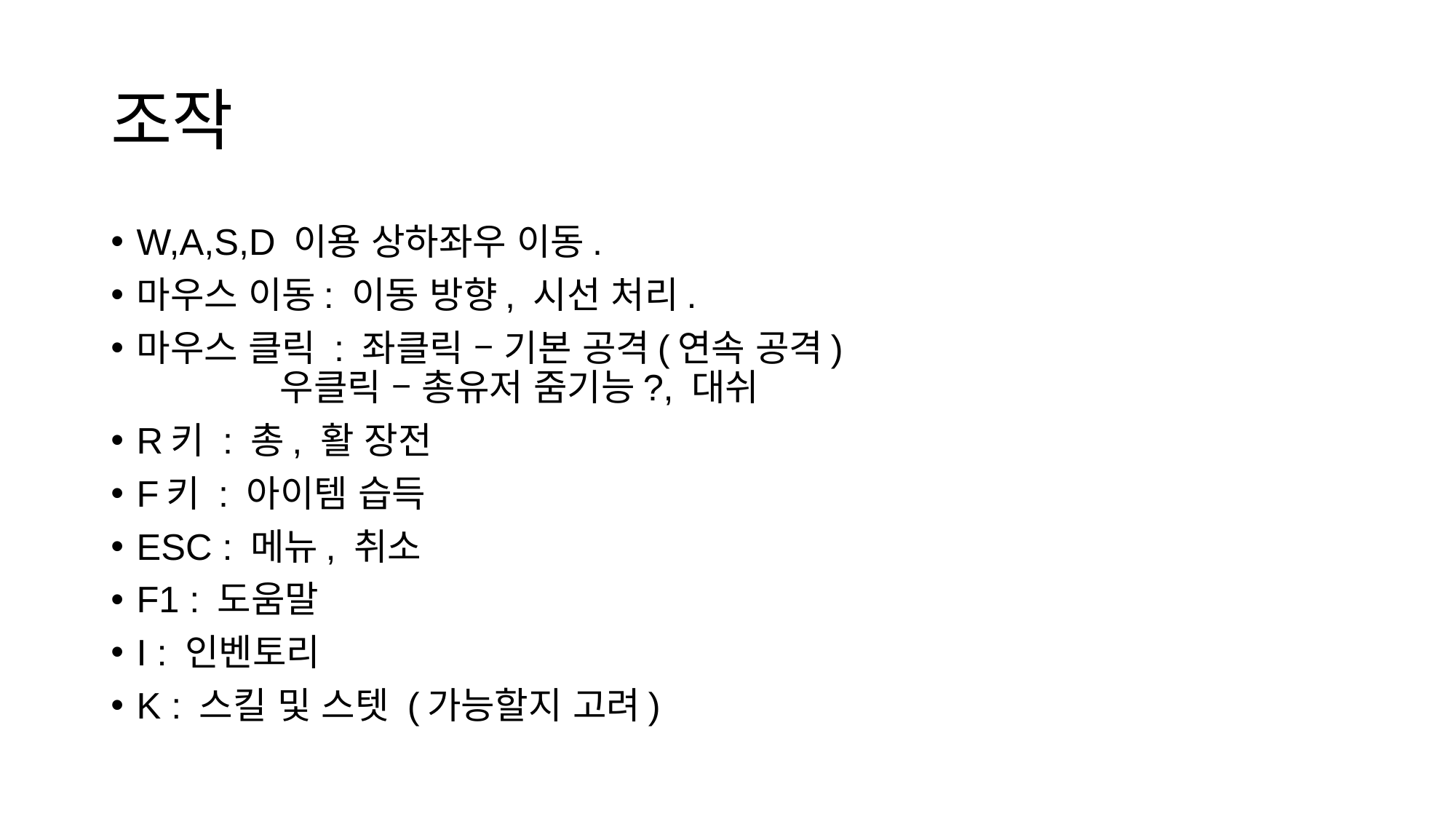

# 조작
W,A,S,D 이용 상하좌우 이동.
마우스 이동: 이동 방향, 시선 처리.
마우스 클릭 : 좌클릭 – 기본 공격(연속 공격)
		    우클릭 – 총유저 줌기능?, 대쉬
R키 : 총, 활 장전
F키 : 아이템 습득
ESC : 메뉴, 취소
F1 : 도움말
I : 인벤토리
K : 스킬 및 스텟 (가능할지 고려)